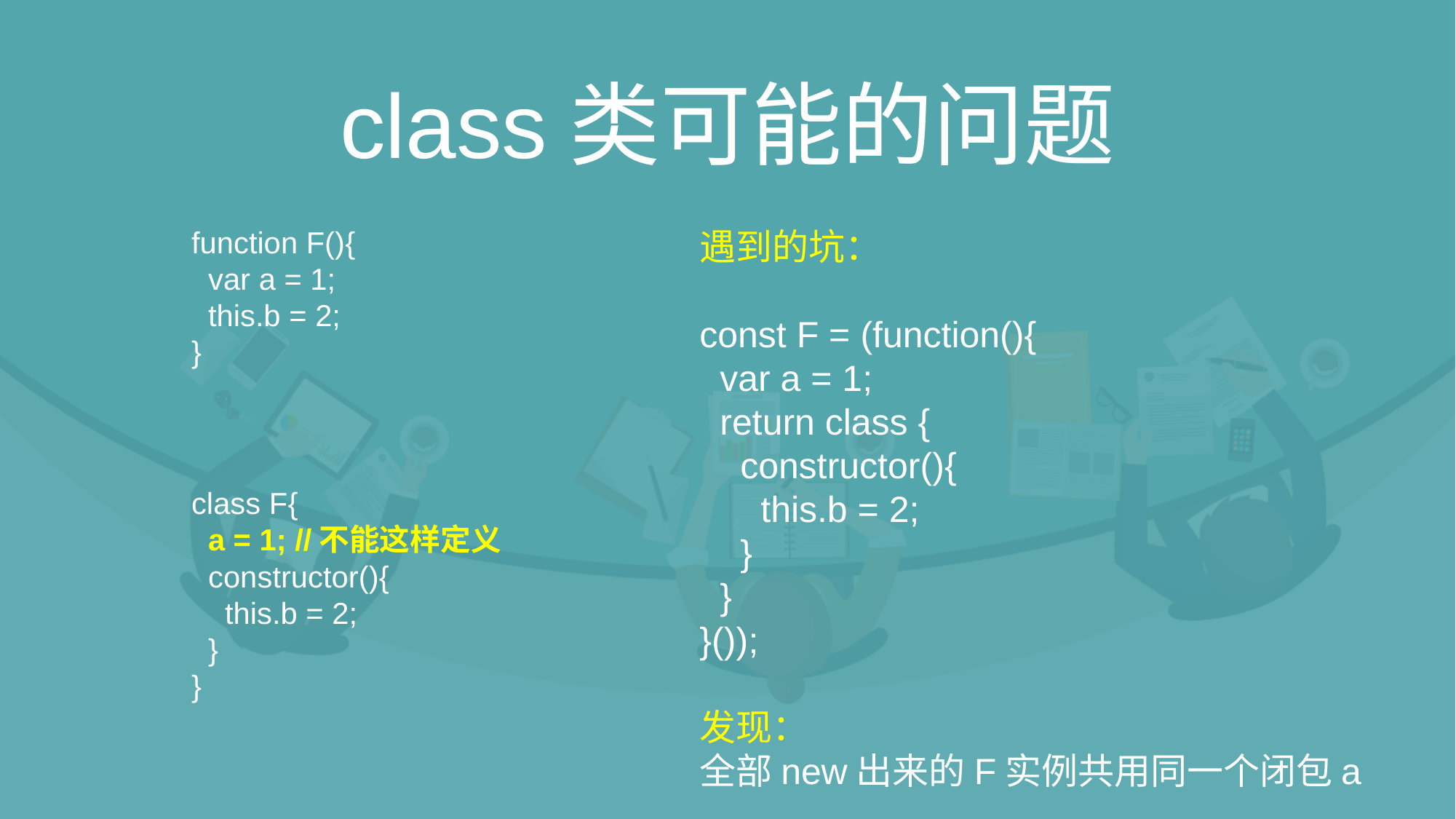

# class类可能的问题
function F(){
  var a = 1;
  this.b = 2;
}
遇到的坑：

const F = (function(){
  var a = 1;
  return class {
    constructor(){
      this.b = 2;
    }
  }
}());

发现：
全部new出来的F实例共用同一个闭包a
class F{
  a = 1; //不能这样定义
  constructor(){
    this.b = 2;
  }
}